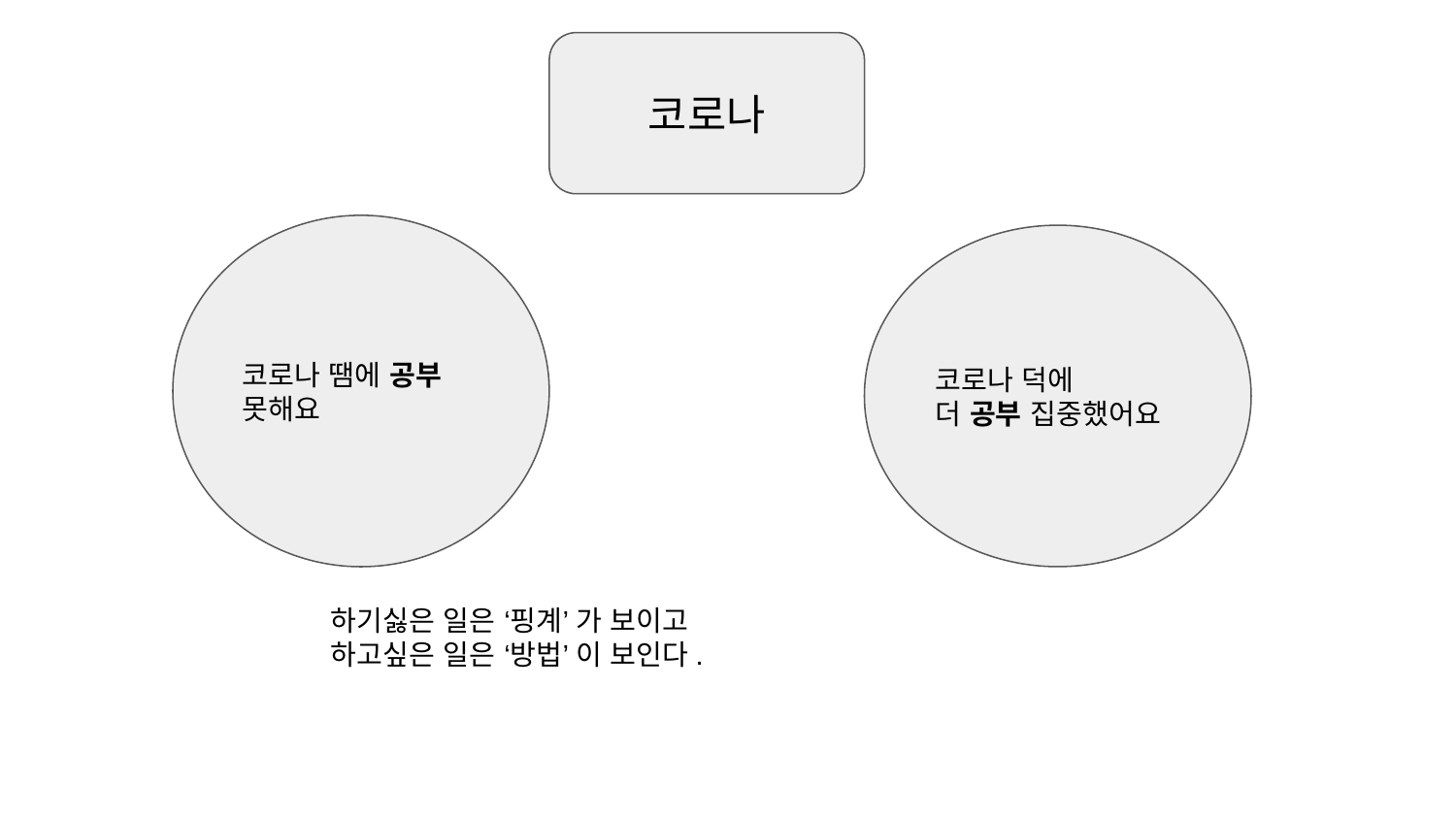

코로나
코로나 땜에 공부 못해요
코로나 덕에
더 공부 집중했어요
하기싫은 일은 ‘핑계’ 가 보이고
하고싶은 일은 ‘방법’ 이 보인다.